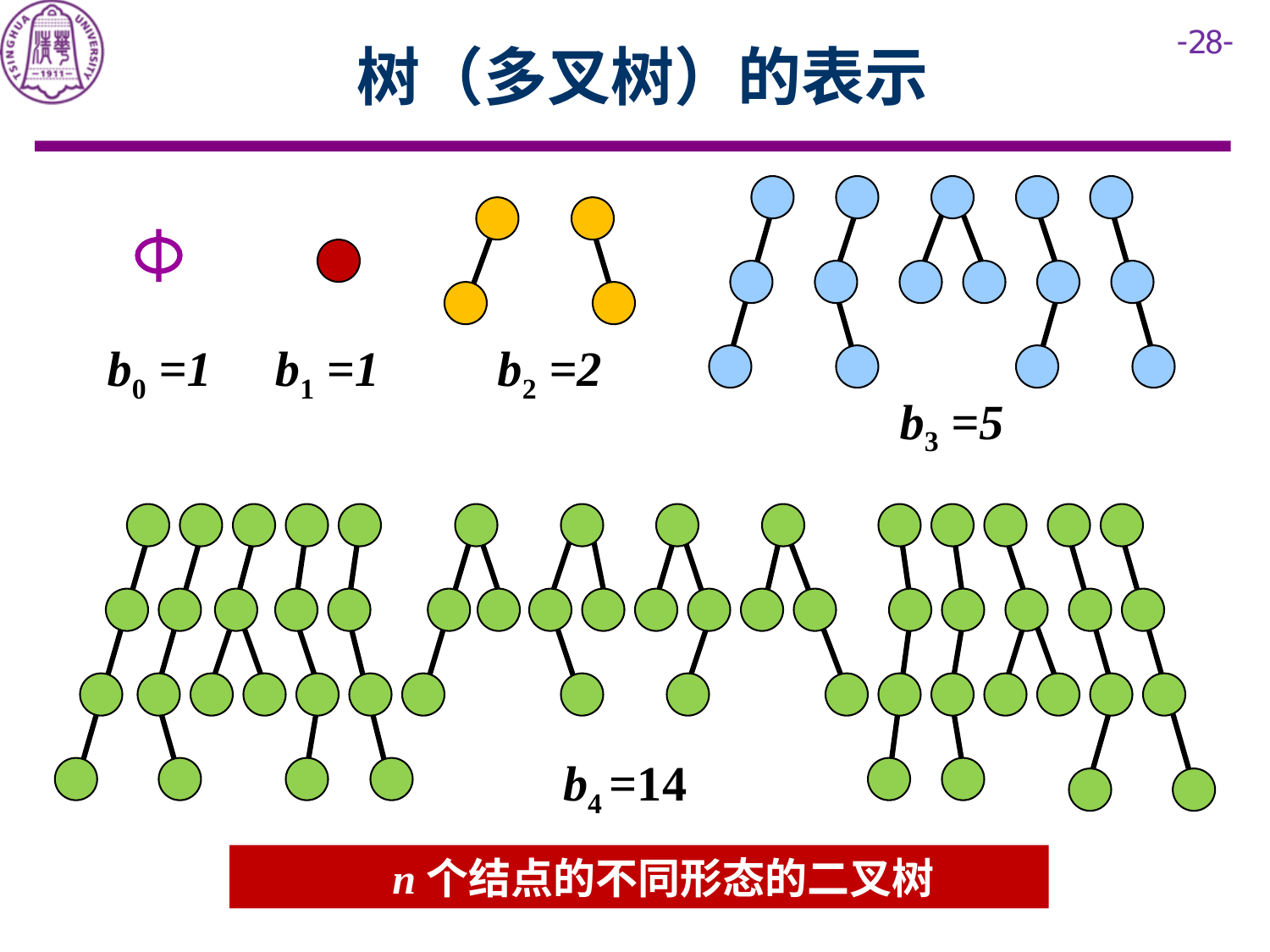

# 树（多叉树）的表示

b0 =1
b1 =1
b2 =2

b3 =5

b4 =14

n个结点的不同形态的二叉树